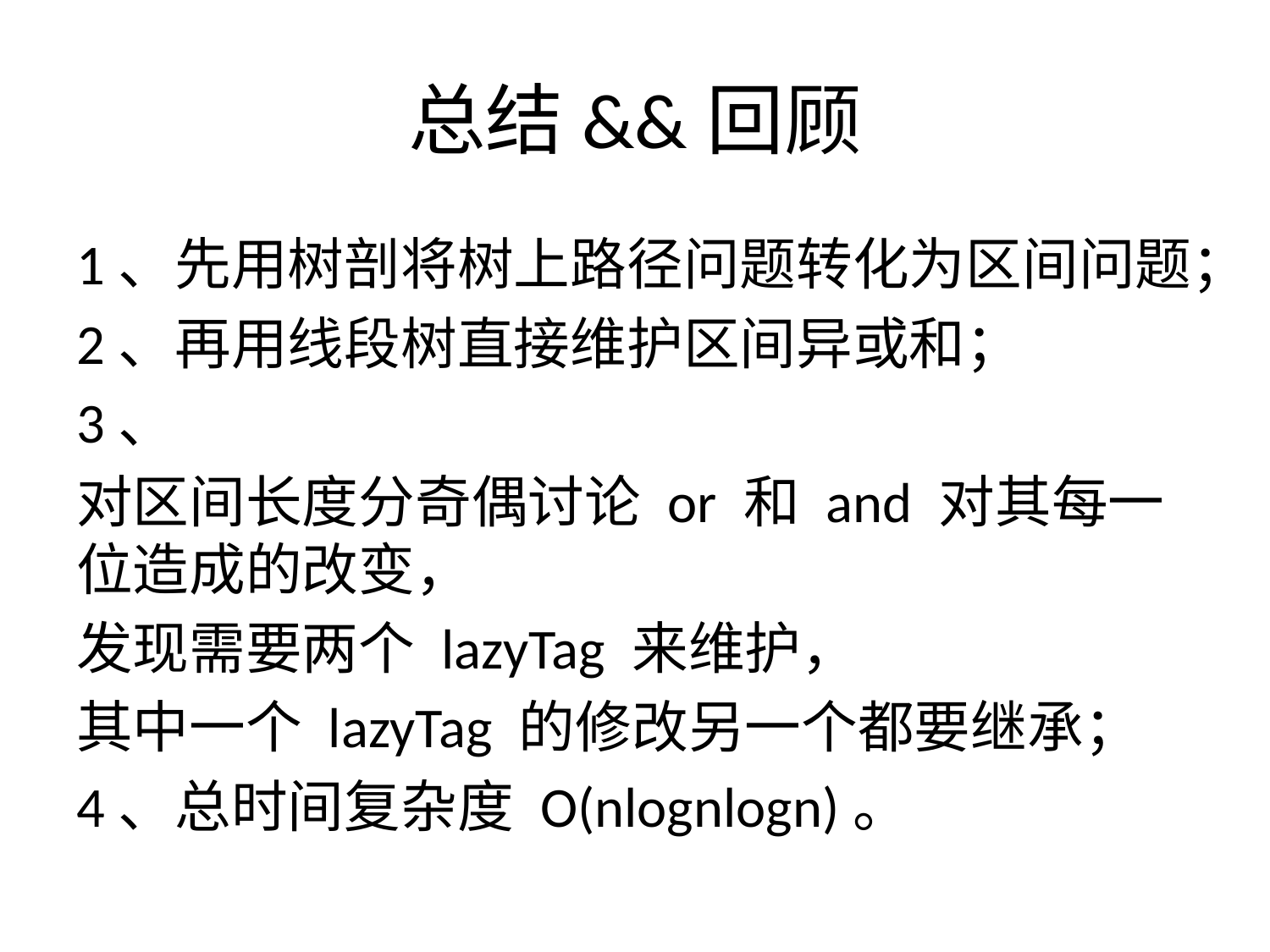

# 总结&&回顾
1、先用树剖将树上路径问题转化为区间问题；
2、再用线段树直接维护区间异或和；
3、
对区间长度分奇偶讨论 or 和 and 对其每一位造成的改变，
发现需要两个 lazyTag 来维护，
其中一个 lazyTag 的修改另一个都要继承；
4、总时间复杂度 O(nlognlogn)。